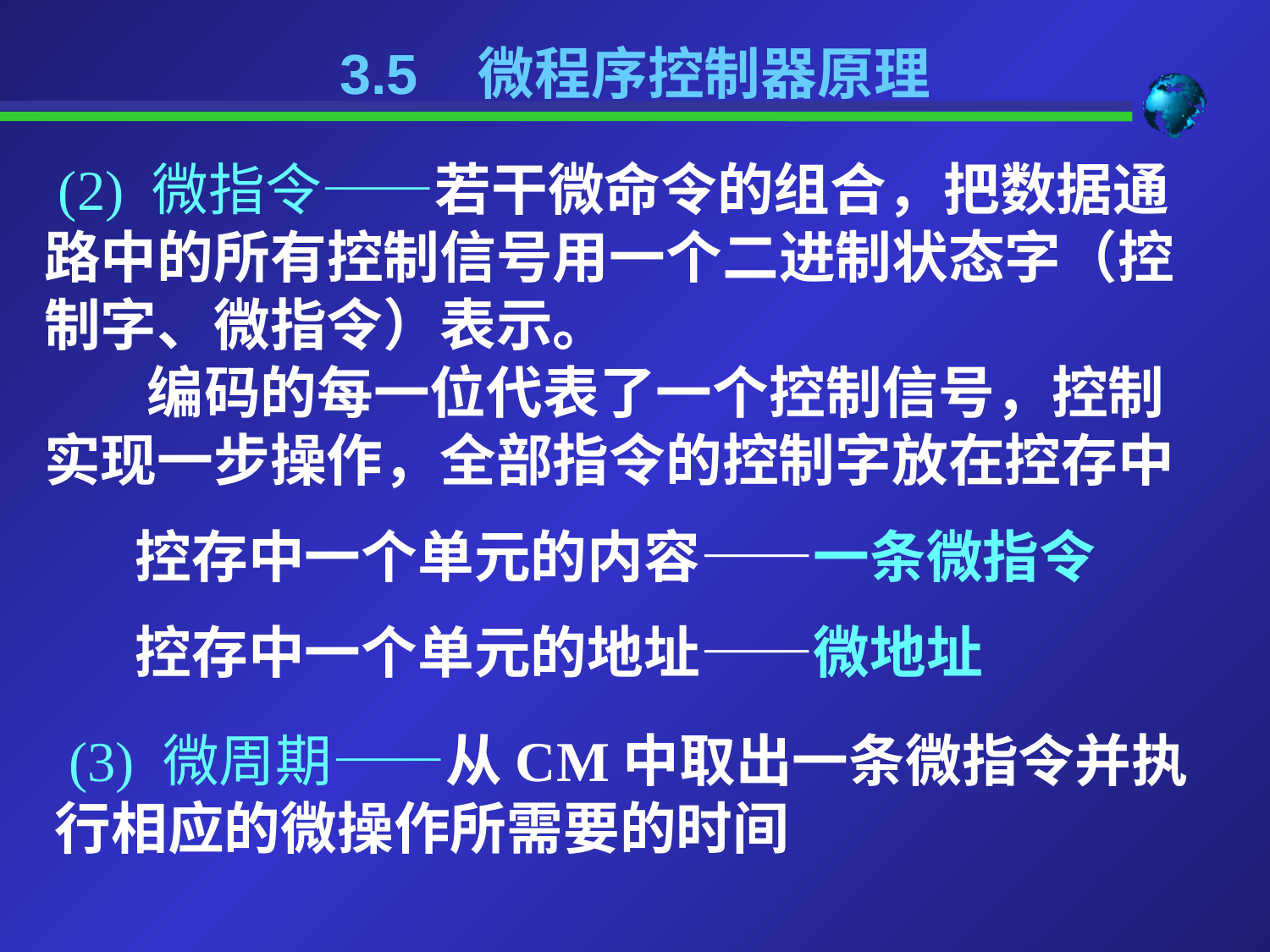

3.5   微程序控制器原理
 (2) 微指令——若干微命令的组合，把数据通路中的所有控制信号用一个二进制状态字（控制字、微指令）表示。
        编码的每一位代表了一个控制信号，控制实现一步操作，全部指令的控制字放在控存中
      控存中一个单元的内容——一条微指令
      控存中一个单元的地址——微地址
 (3) 微周期——从CM中取出一条微指令并执行相应的微操作所需要的时间
66